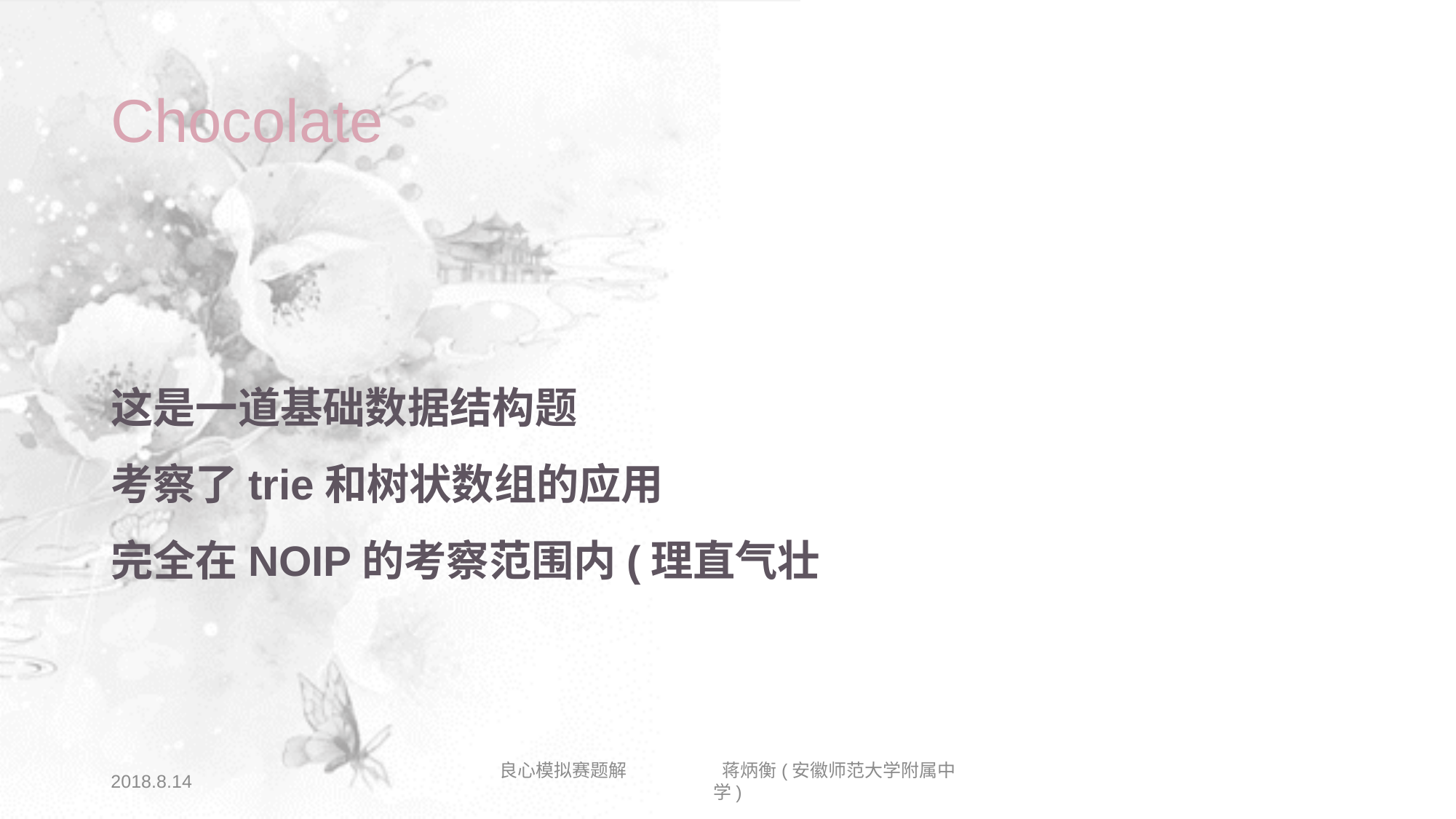

# Chocolate
这是一道基础数据结构题
考察了trie和树状数组的应用
完全在NOIP的考察范围内(理直气壮
2018.8.14
良心模拟赛题解                 蒋炳衡(安徽师范大学附属中学)
26